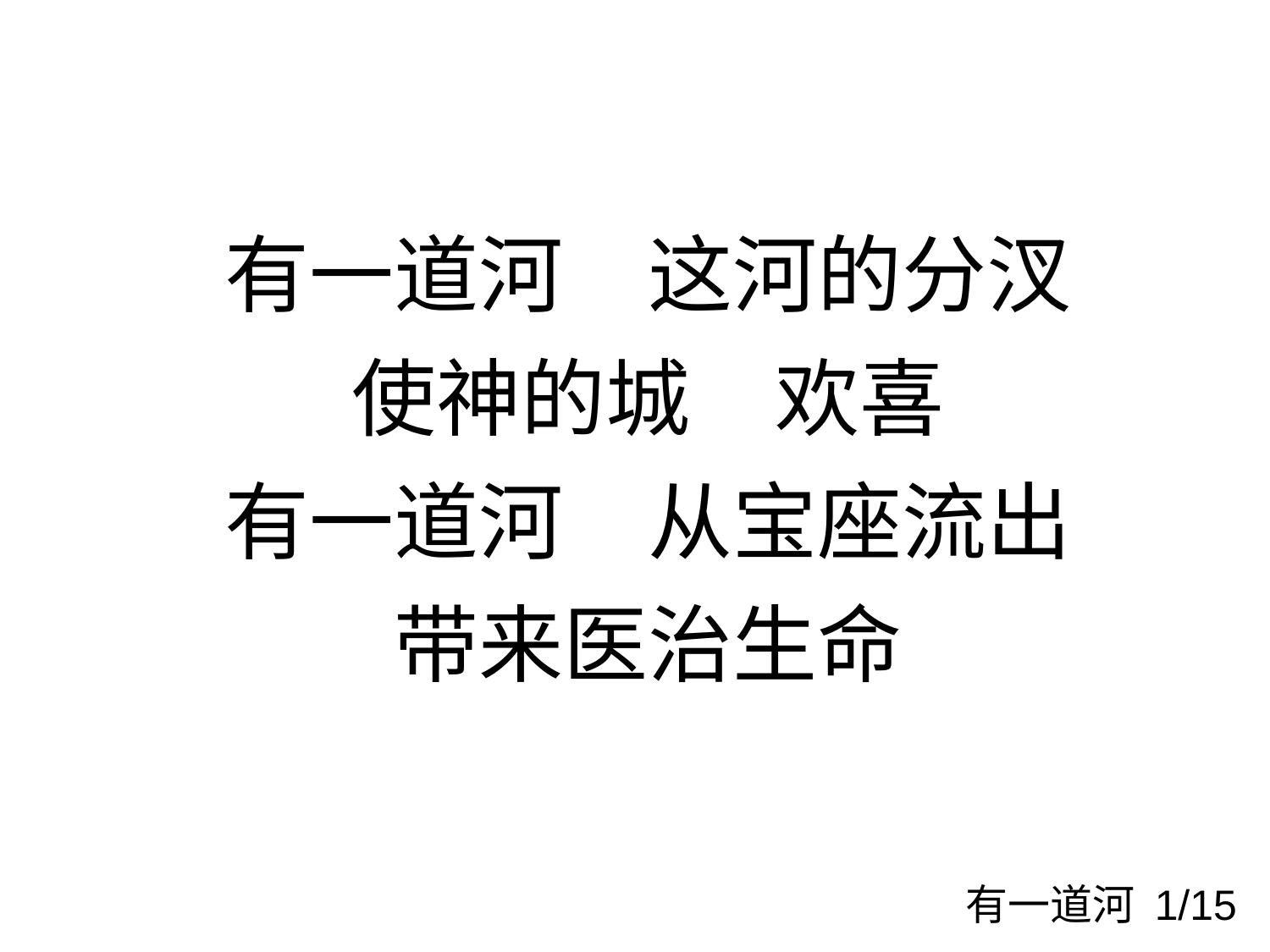

有一道河　这河的分汊
使神的城　欢喜
有一道河　从宝座流出
带来医治生命
有一道河 1/15